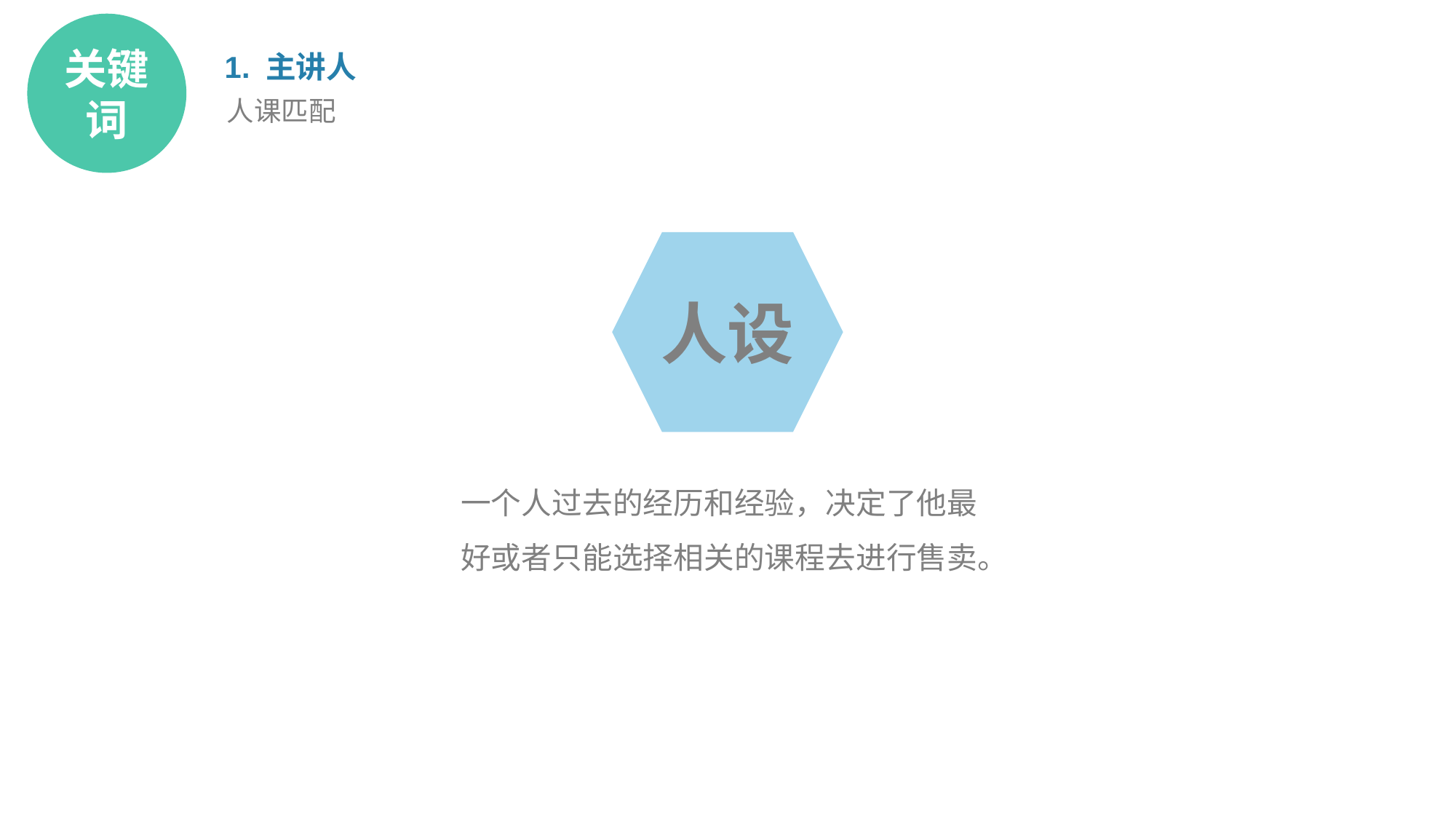

关键词
1. 主讲人
人课匹配
人设
一个人过去的经历和经验，决定了他最好或者只能选择相关的课程去进行售卖。